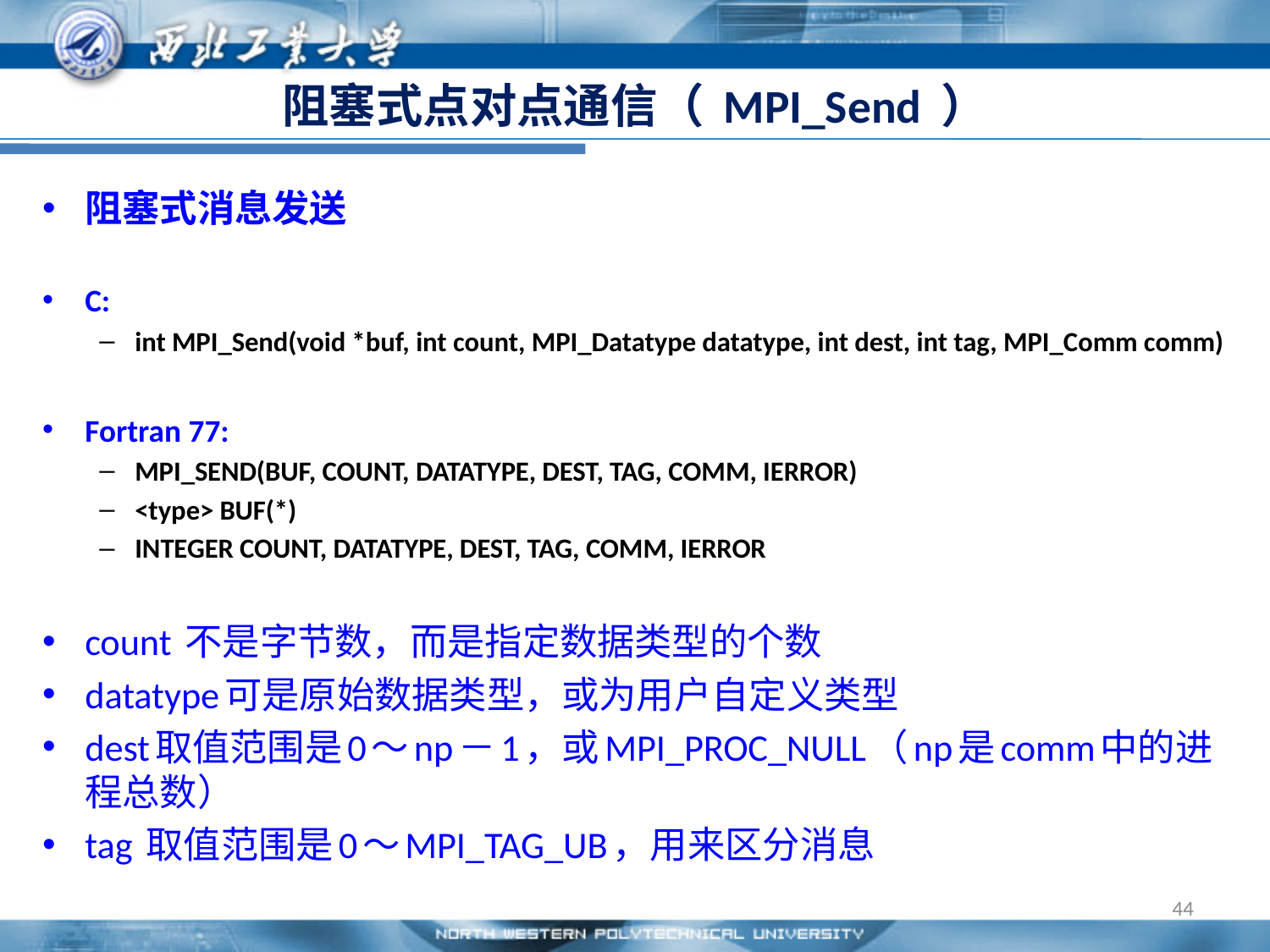

# 阻塞式点对点通信（ MPI_Send ）
阻塞式消息发送

C:
int MPI_Send(void *buf, int count, MPI_Datatype datatype, int dest, int tag, MPI_Comm comm)

Fortran 77:
MPI_SEND(BUF, COUNT, DATATYPE, DEST, TAG, COMM, IERROR)
<type> BUF(*)
INTEGER COUNT, DATATYPE, DEST, TAG, COMM, IERROR

count 不是字节数，而是指定数据类型的个数
datatype可是原始数据类型，或为用户自定义类型
dest取值范围是0～np－1，或MPI_PROC_NULL（np是comm中的进程总数）
tag 取值范围是0～MPI_TAG_UB，用来区分消息

44